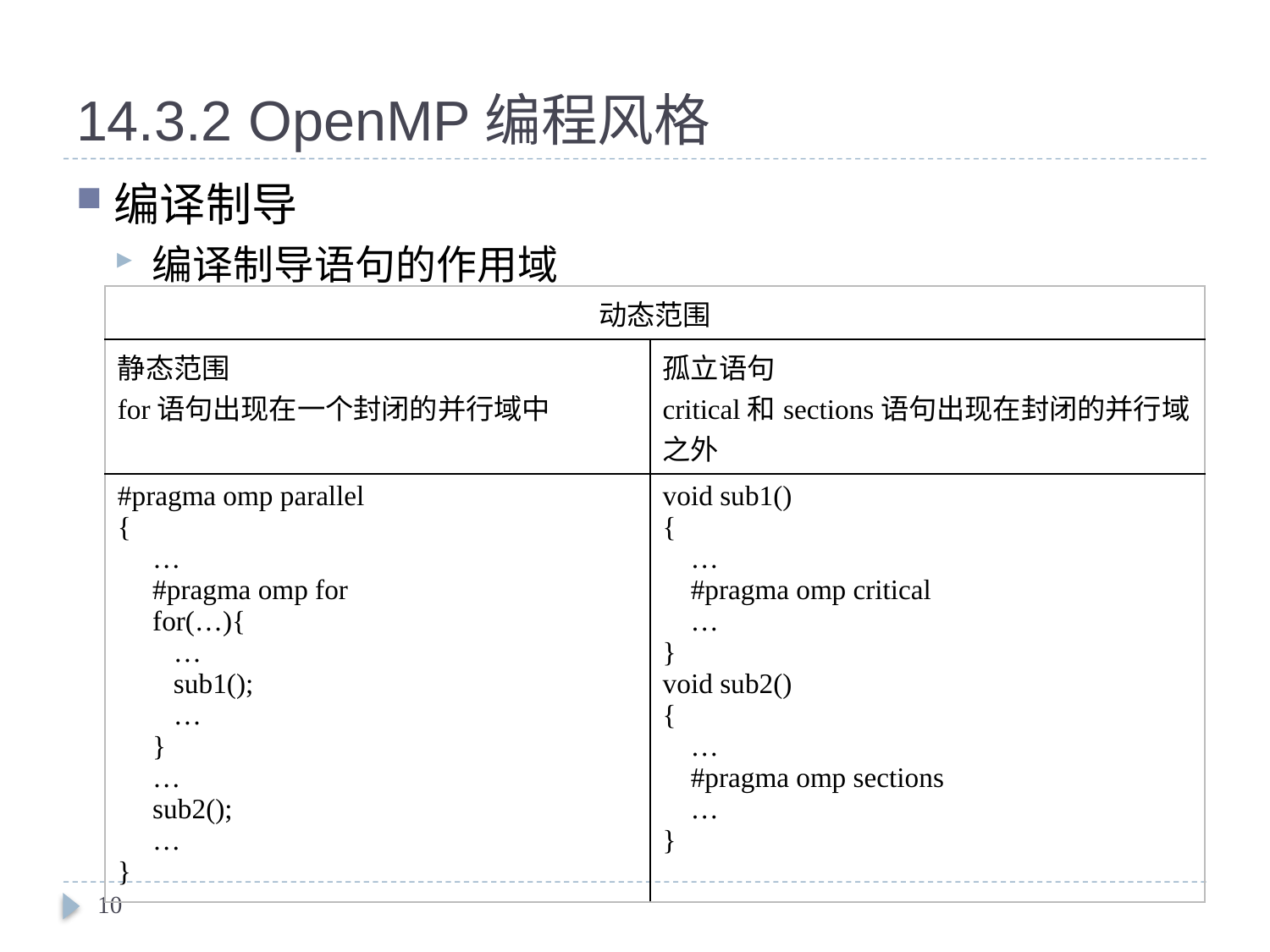

# 14.3.2 OpenMP编程风格
编译制导
编译制导语句的作用域
| 动态范围 |  |
| --- | --- |
| 静态范围 for语句出现在一个封闭的并行域中 | 孤立语句 critical和sections语句出现在封闭的并行域之外 |
| #pragma omp parallel { … #pragma omp for for(…){ … sub1(); … } … sub2(); … } | void sub1() { … #pragma omp critical … } void sub2() { … #pragma omp sections … } |
10